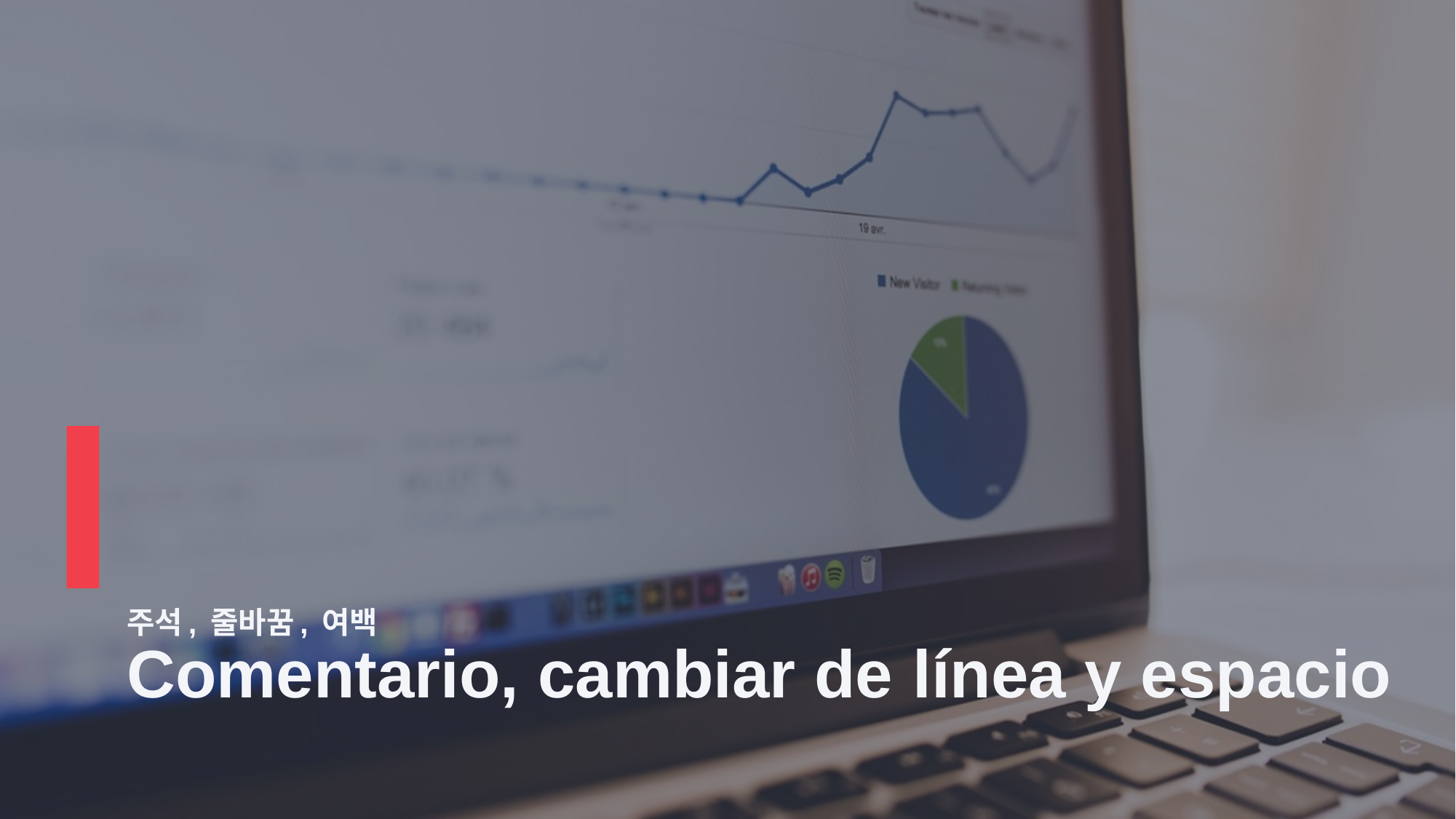

# 주석, 줄바꿈, 여백 Comentario, cambiar de línea y espacio